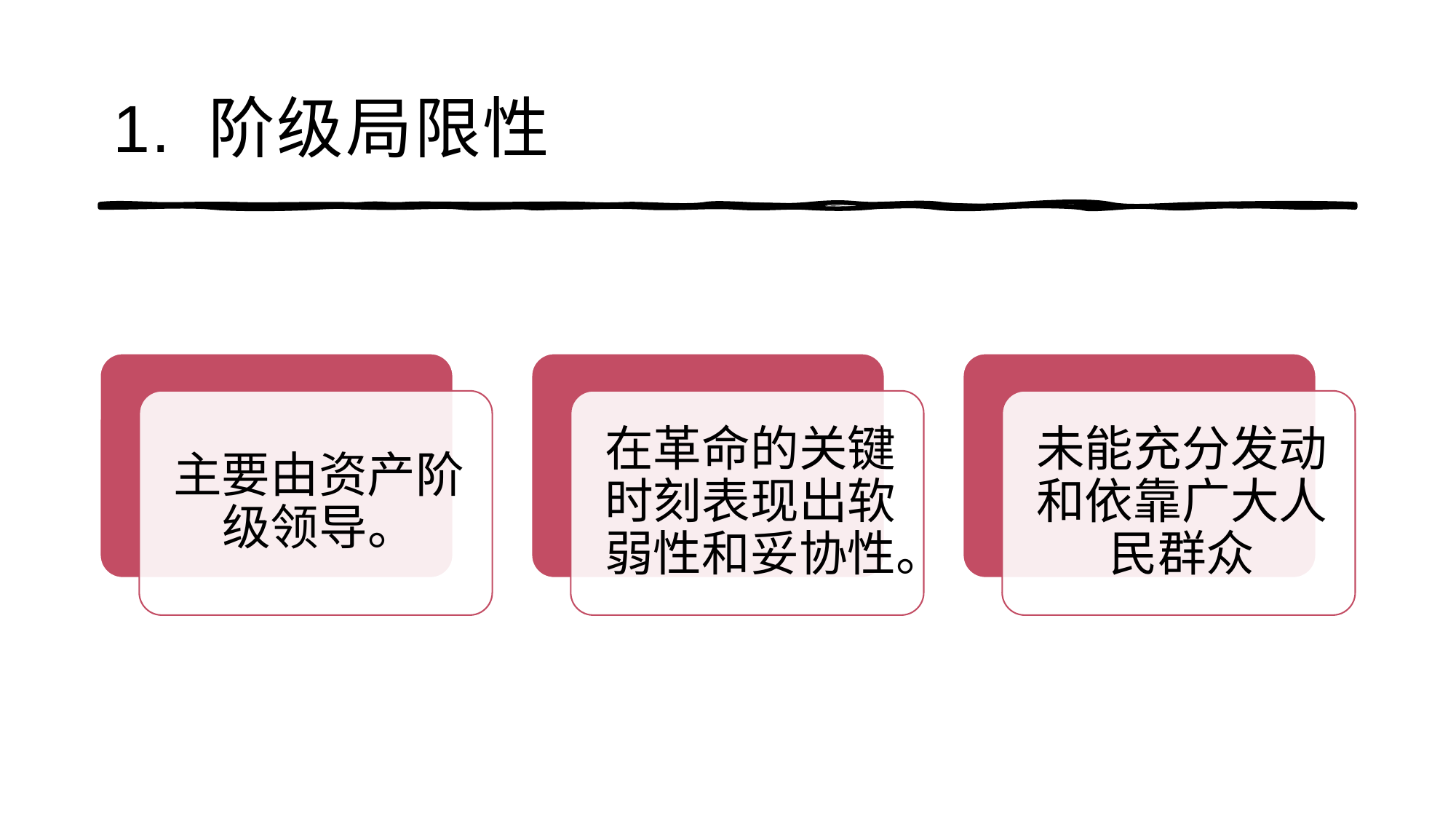

# 1. 阶级局限性
主要由资产阶级领导。
在革命的关键时刻表现出软弱性和妥协性。
未能充分发动和依靠广大人民群众